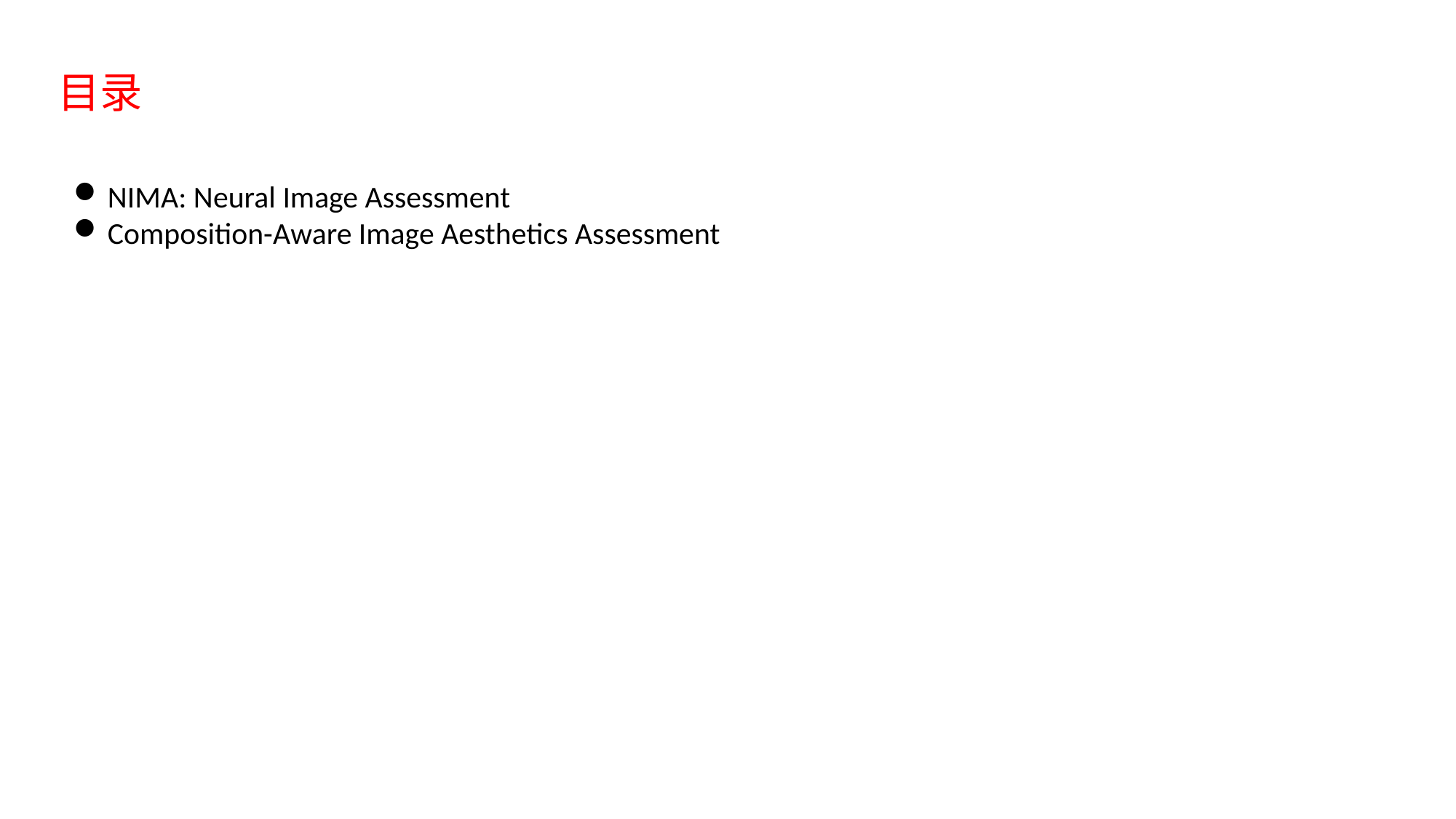

目录
NIMA: Neural Image Assessment
Composition-Aware Image Aesthetics Assessment